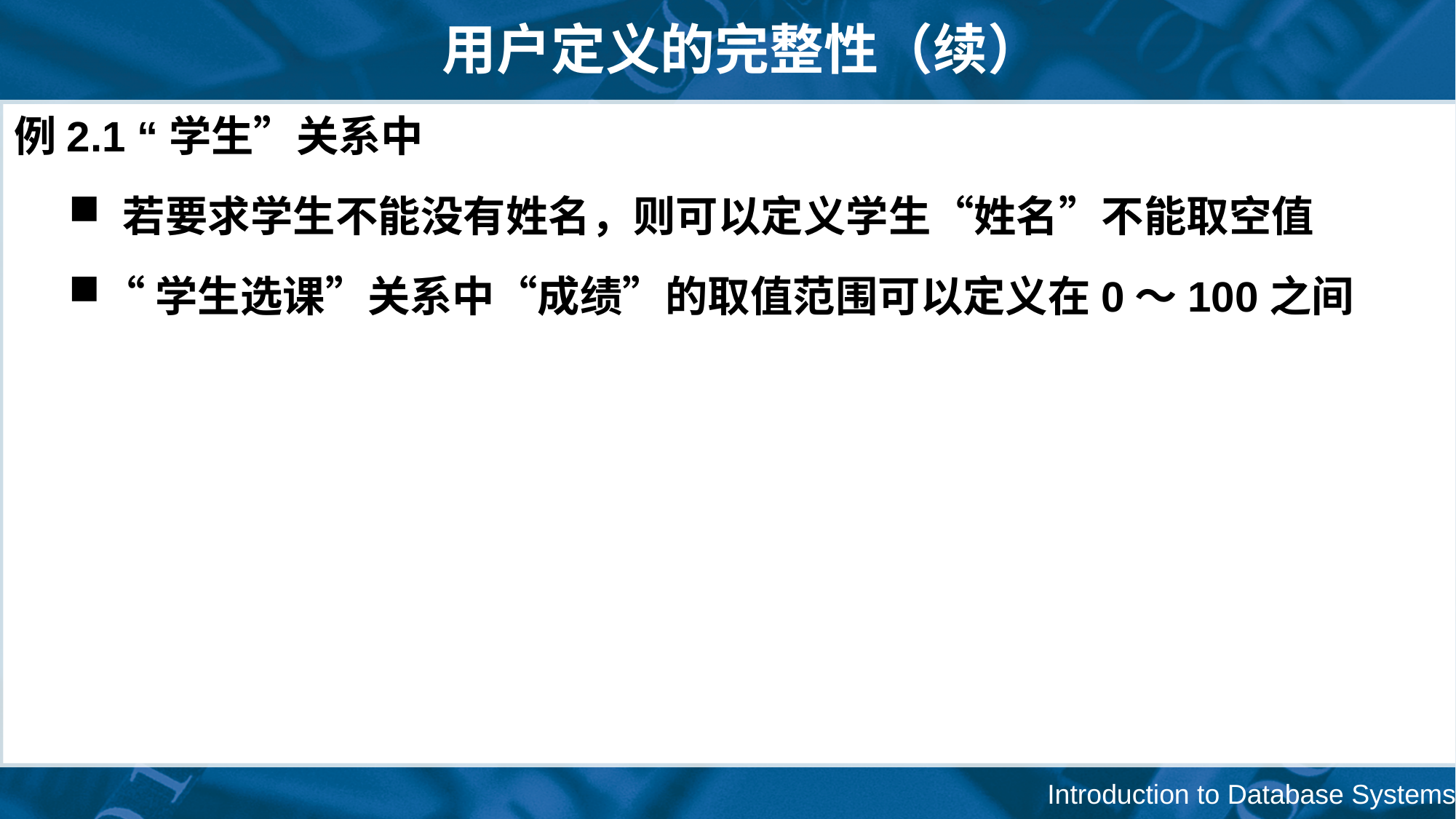

# 用户定义的完整性（续）
例2.1 “学生”关系中
 若要求学生不能没有姓名，则可以定义学生“姓名”不能取空值
“学生选课”关系中“成绩”的取值范围可以定义在0～100之间